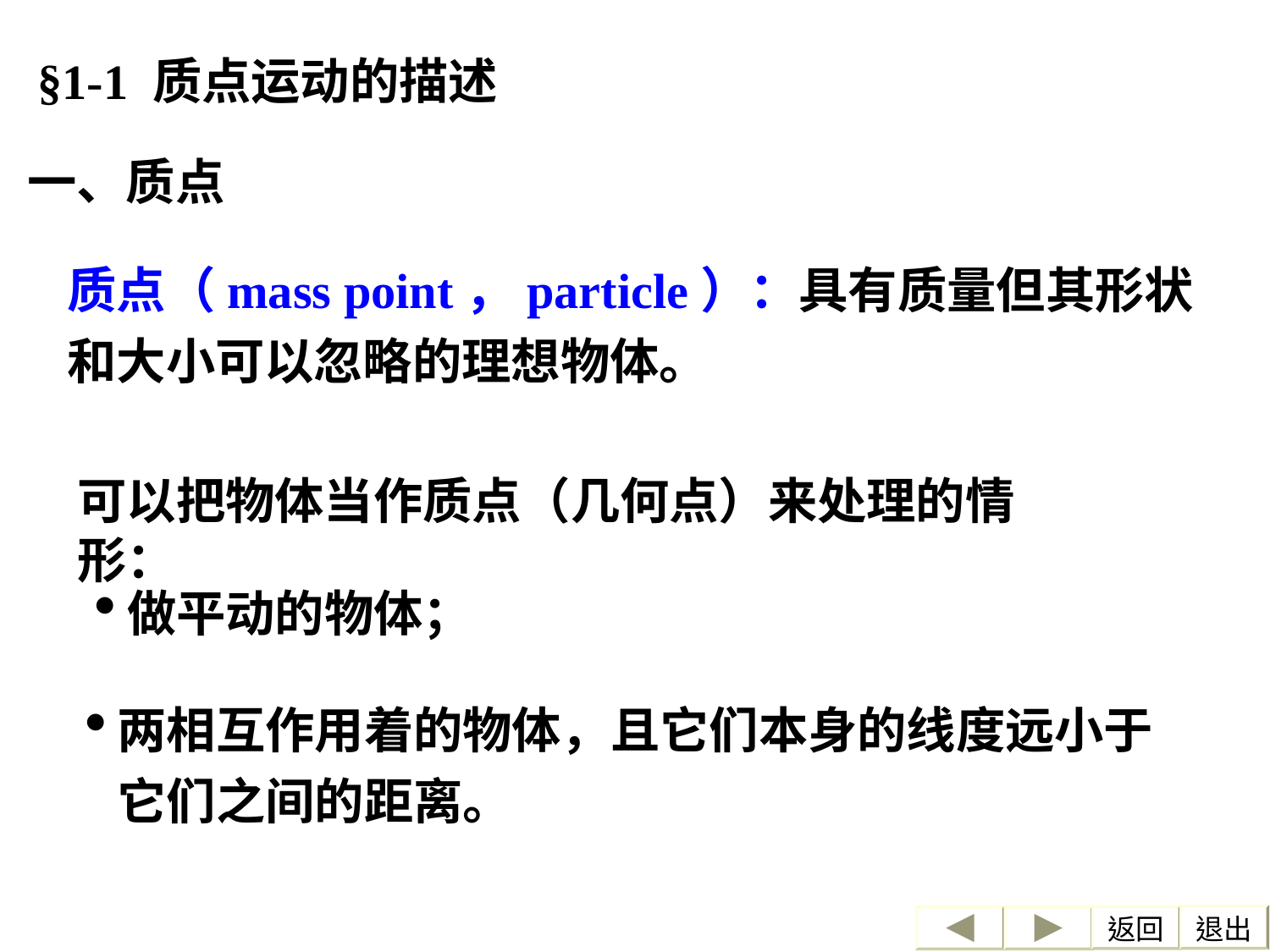

§1-1 质点运动的描述
一、质点
质点（mass point，particle）：具有质量但其形状和大小可以忽略的理想物体。
可以把物体当作质点（几何点）来处理的情形：
做平动的物体；
两相互作用着的物体，且它们本身的线度远小于它们之间的距离。